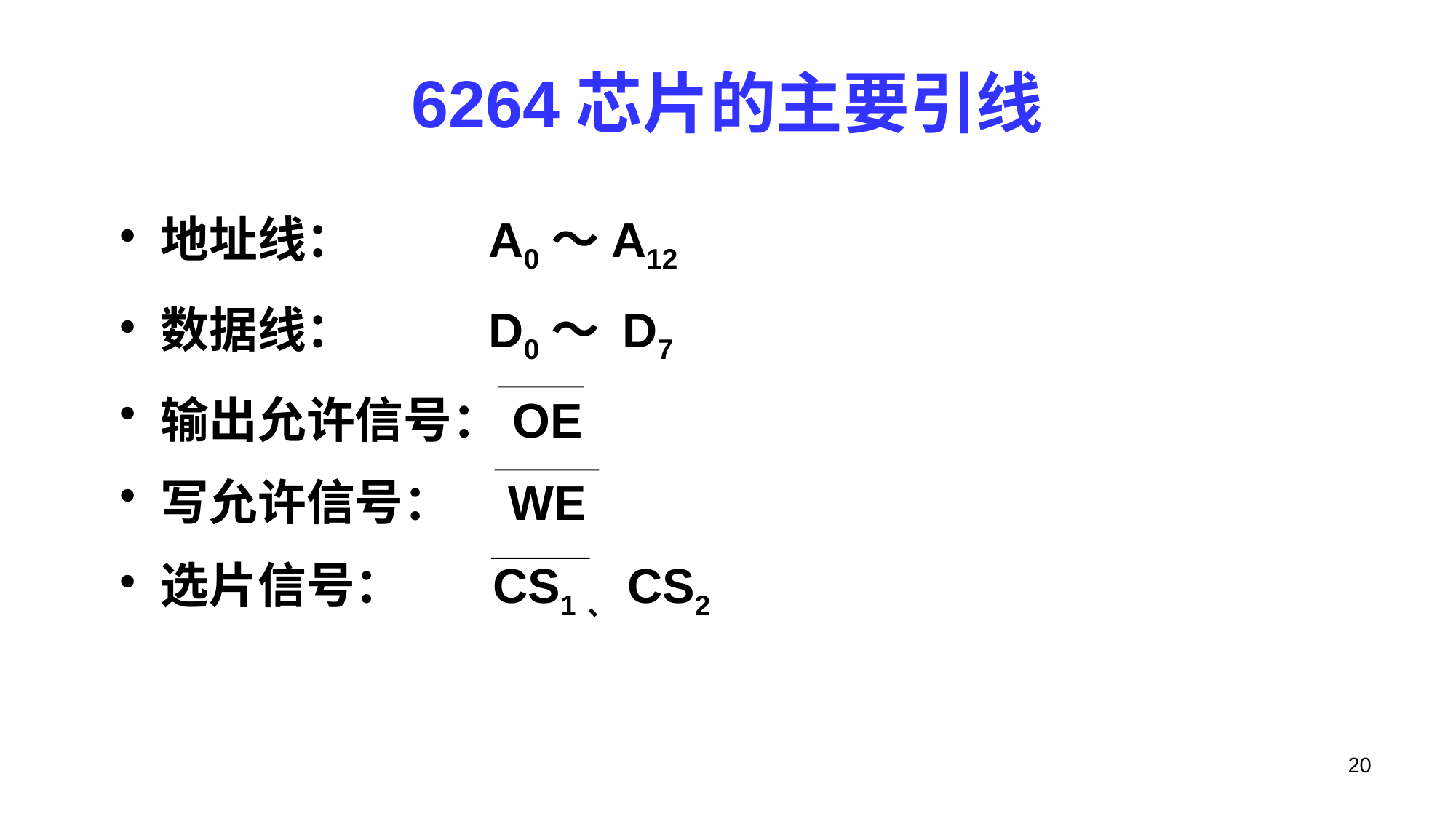

# 6264芯片的主要引线
地址线：           A0～A12
数据线：           D0～ D7
输出允许信号：OE
写允许信号：    WE
选片信号：       CS1、CS2

20